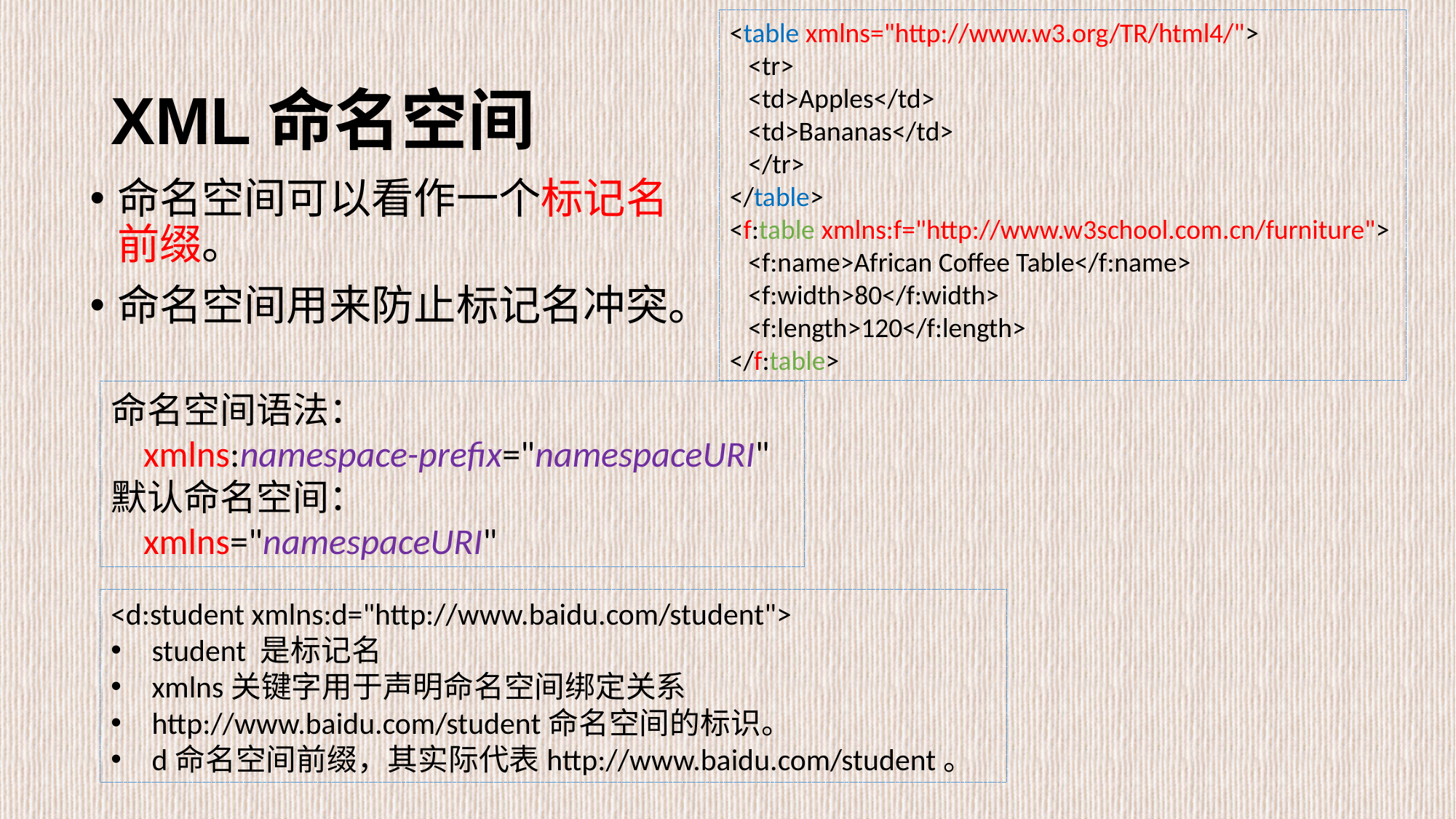

<table xmlns="http://www.w3.org/TR/html4/">
   <tr>
   <td>Apples</td>
   <td>Bananas</td>
   </tr>
</table>
<f:table xmlns:f="http://www.w3school.com.cn/furniture">
   <f:name>African Coffee Table</f:name>
   <f:width>80</f:width>
   <f:length>120</f:length>
</f:table>
# XML命名空间
命名空间可以看作一个标记名前缀。
命名空间用来防止标记名冲突。

命名空间语法：
    xmlns:namespace-prefix="namespaceURI"
默认命名空间：
    xmlns="namespaceURI"
<d:student xmlns:d="http://www.baidu.com/student">
student 是标记名
xmlns关键字用于声明命名空间绑定关系
http://www.baidu.com/student命名空间的标识。
d命名空间前缀，其实际代表http://www.baidu.com/student。